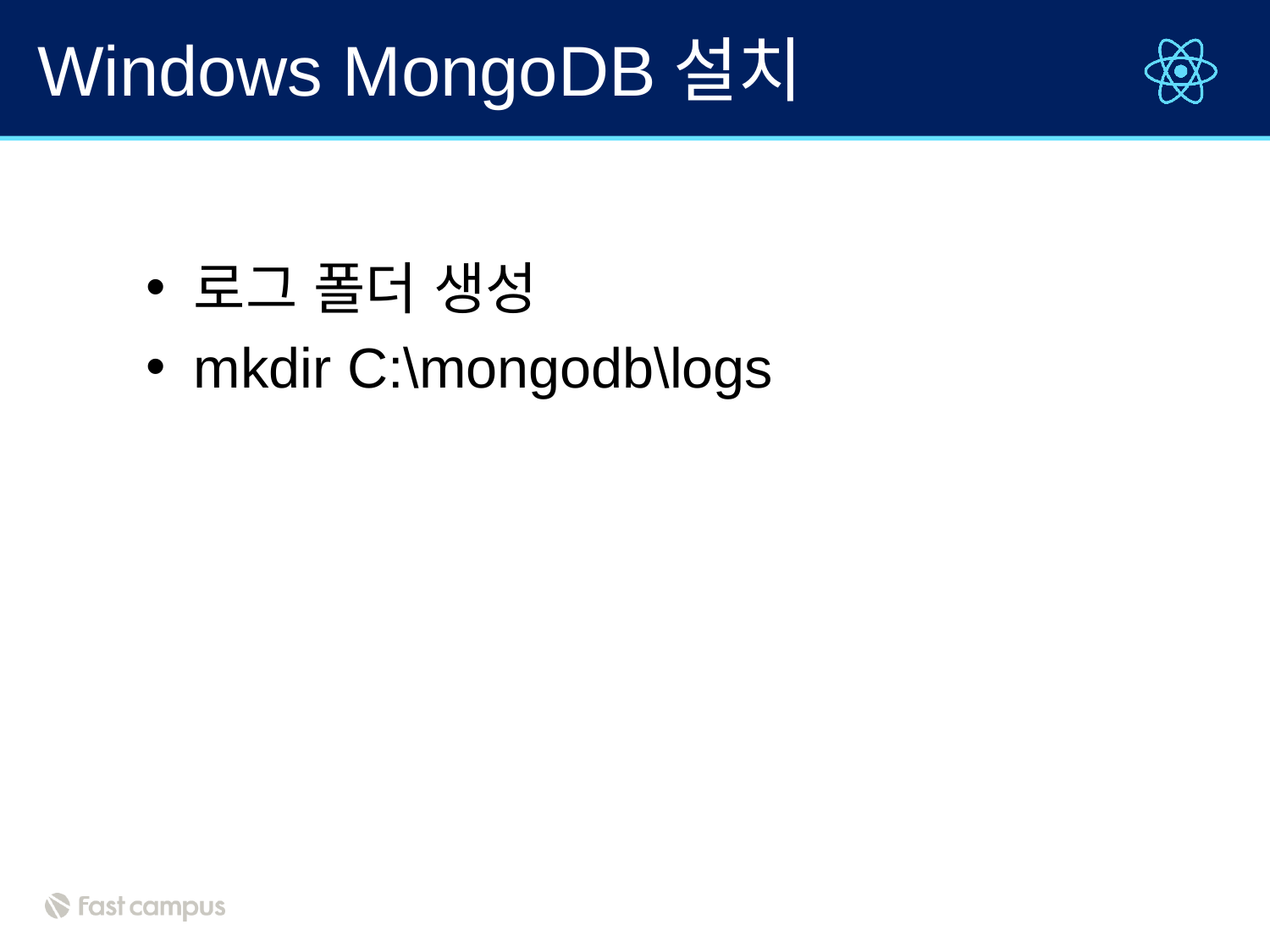

# Windows MongoDB설치
로그 폴더 생성
mkdir C:\mongodb\logs